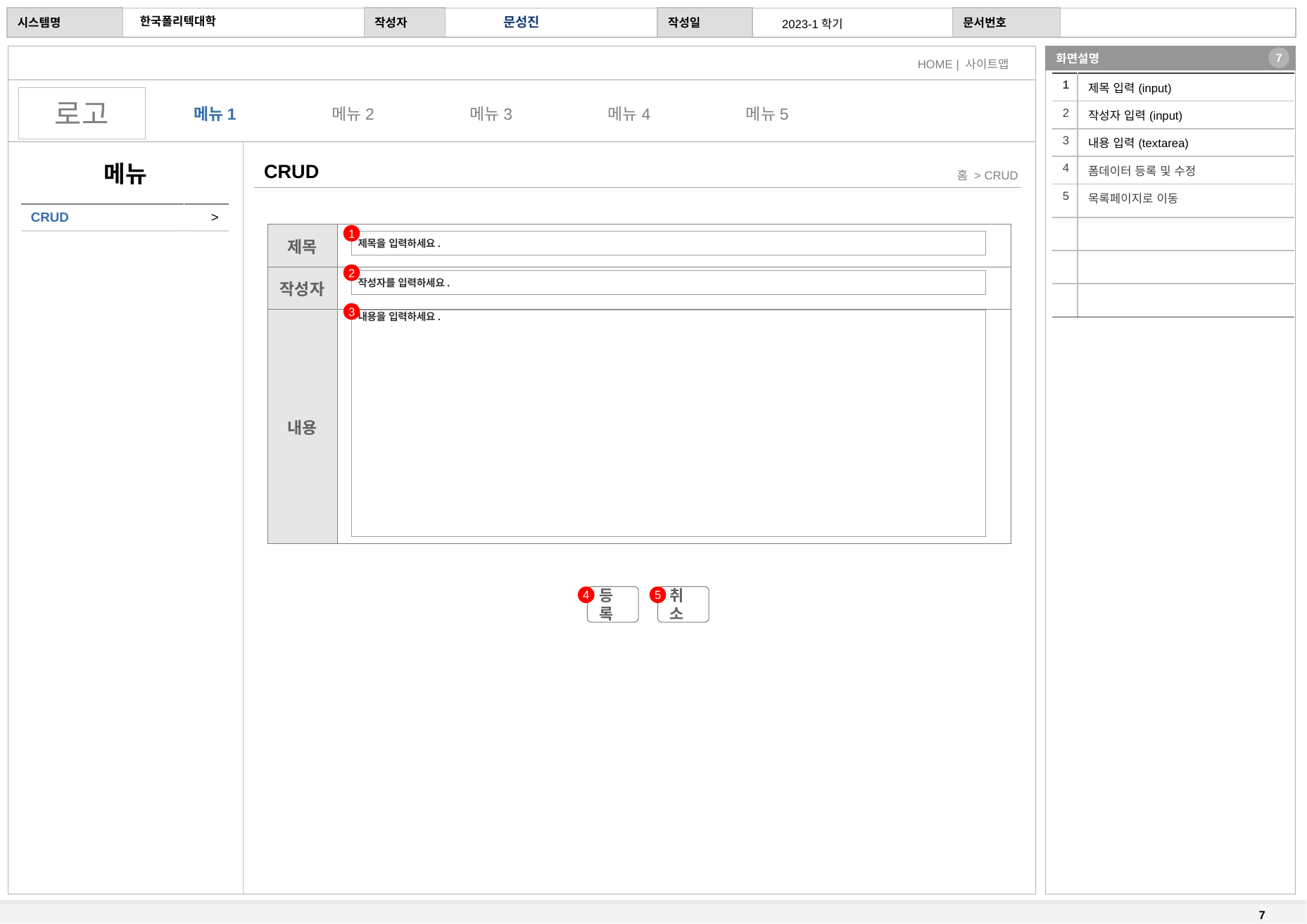

| 1 | 제목 입력(input) |
| --- | --- |
| 2 | 작성자 입력(input) |
| 3 | 내용 입력(textarea) |
| 4 | 폼데이터 등록 및 수정 |
| 5 | 목록페이지로 이동 |
|  |  |
|  |  |
|  |  |
| 제목 |  |
| --- | --- |
| 작성자 |  |
| 내용 |  |
1
제목을 입력하세요.
2
작성자를 입력하세요.
3
내용을 입력하세요.
4
등록
5
취소